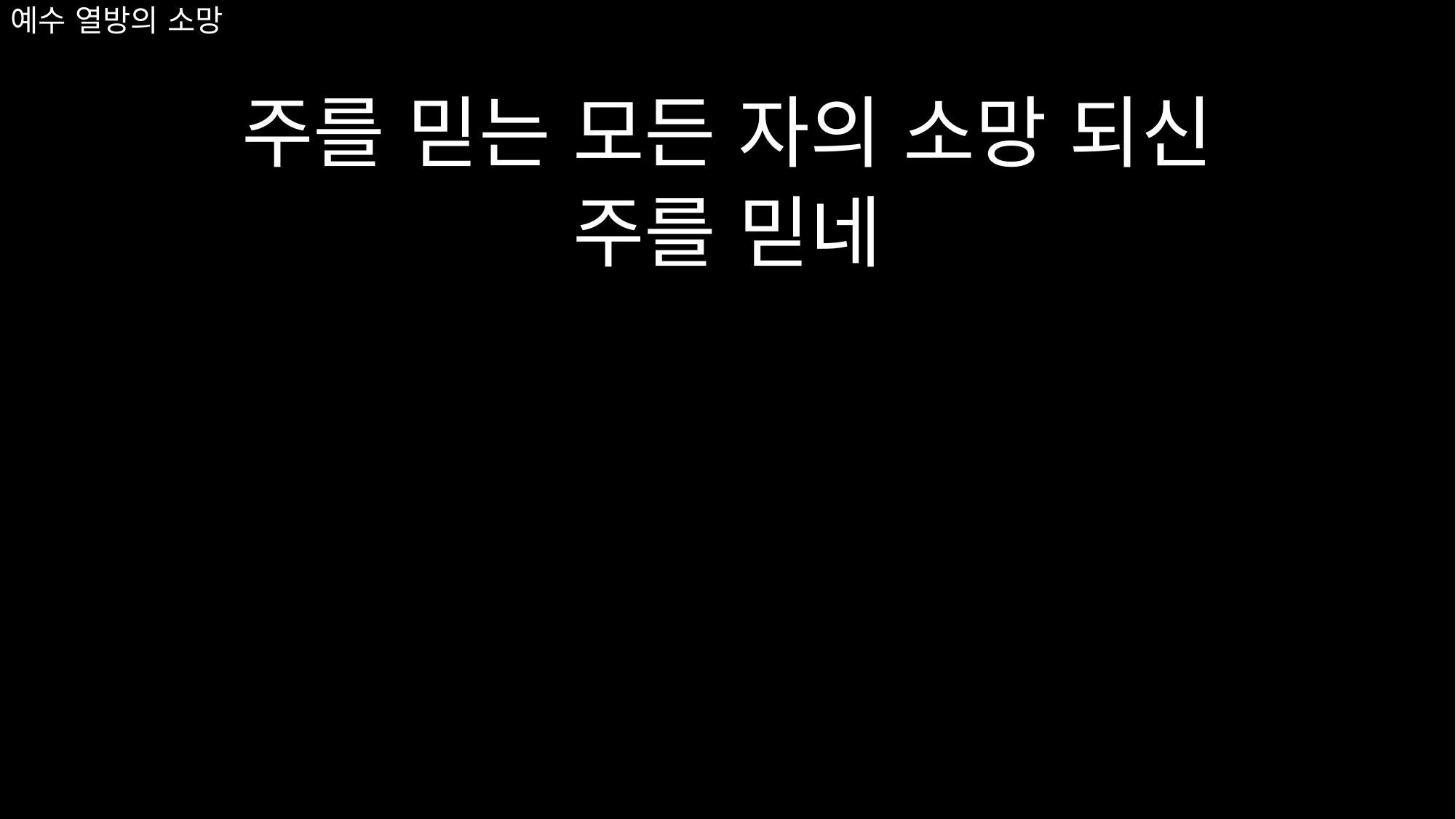

# 예수 열방의 소망
주를 믿는 모든 자의 소망 되신
주를 믿네